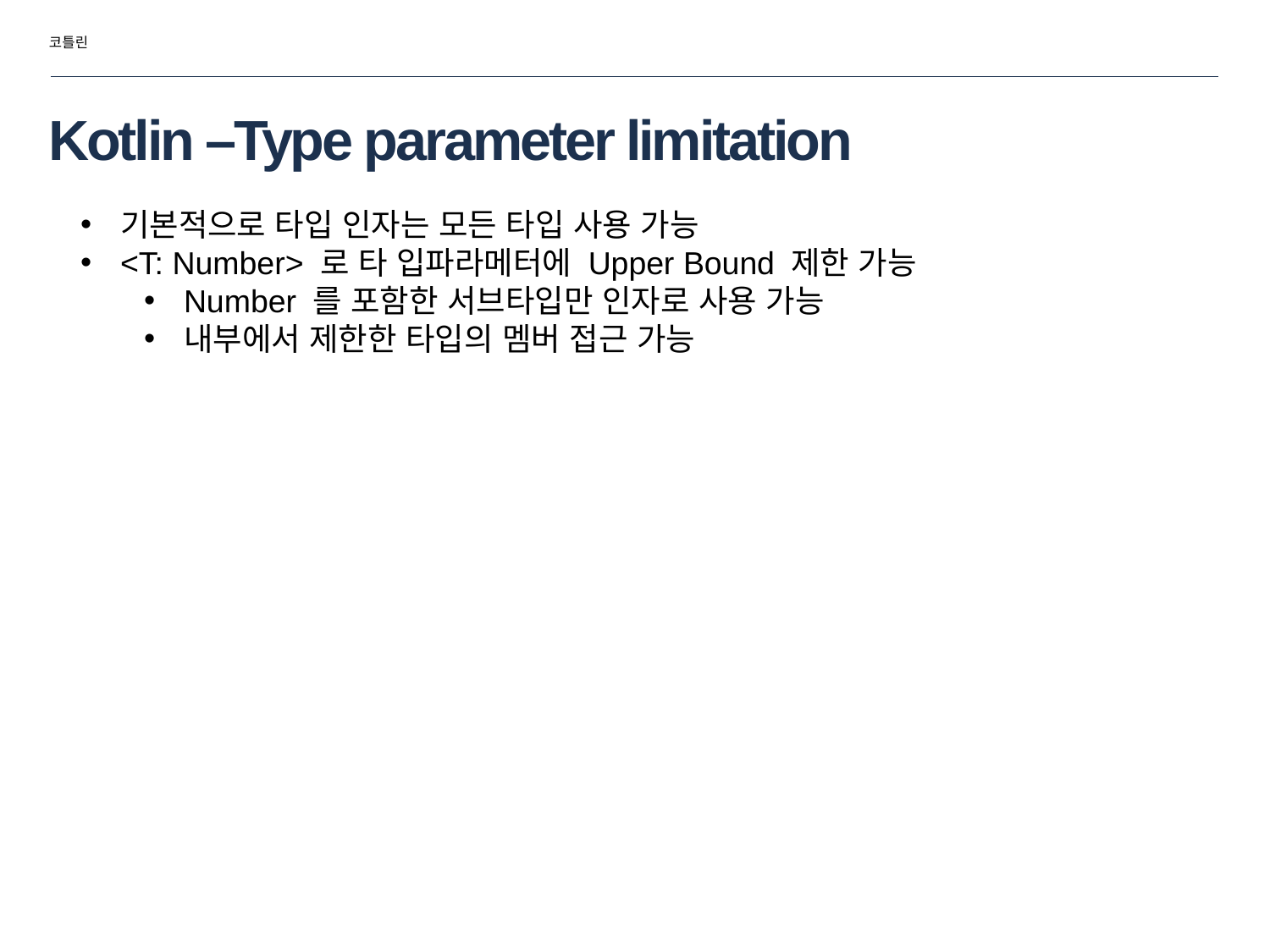

코틀린
# Kotlin –Type parameter limitation

기본적으로 타입 인자는 모든 타입 사용 가능
<T: Number> 로 타 입파라메터에 Upper Bound 제한 가능
Number 를 포함한 서브타입만 인자로 사용 가능
내부에서 제한한 타입의 멤버 접근 가능